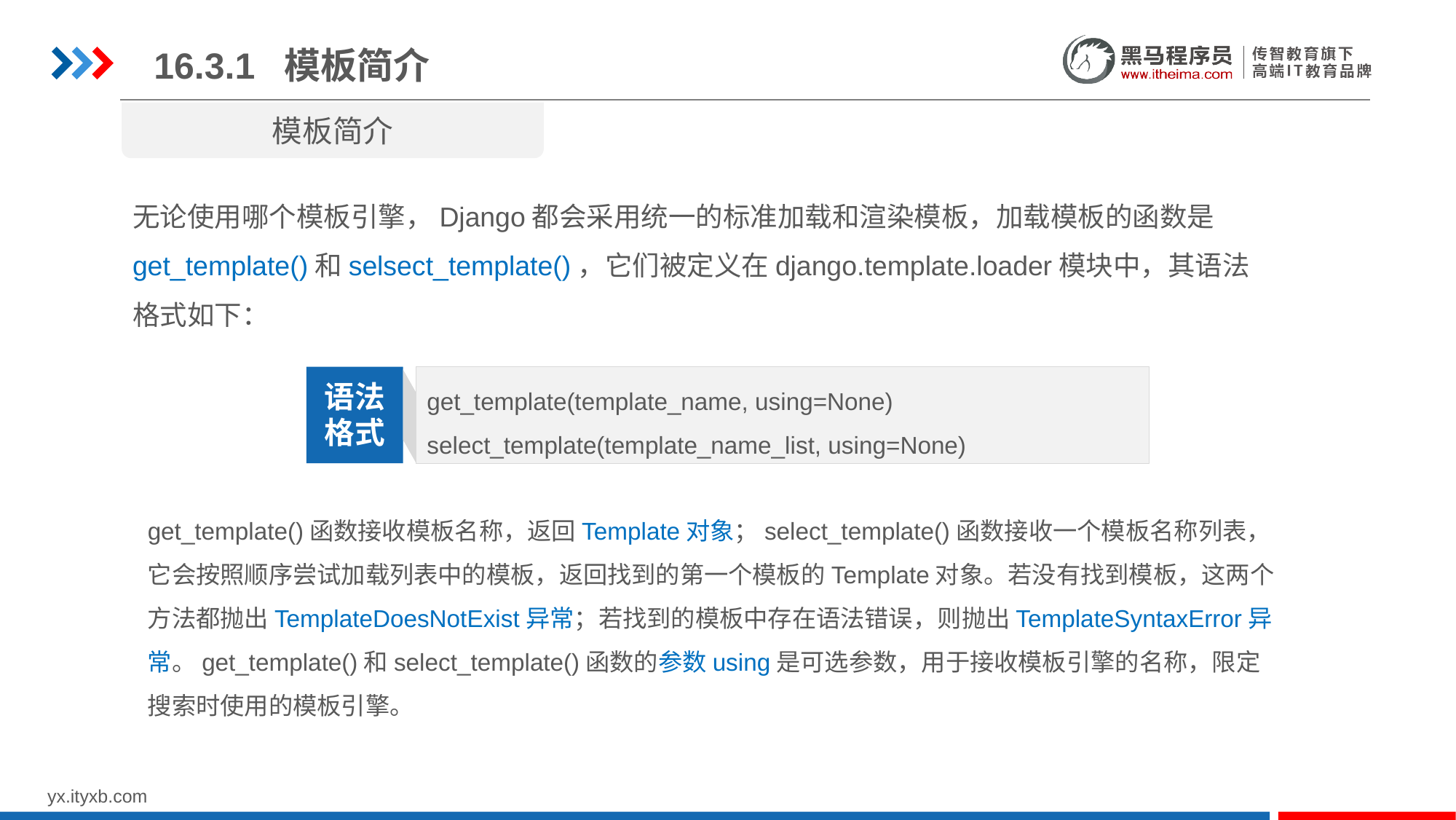

16.3.1  模板简介

模板简介
无论使用哪个模板引擎，Django都会采用统一的标准加载和渲染模板，加载模板的函数是get_template()和selsect_template()，它们被定义在django.template.loader模块中，其语法格式如下：

get_template(template_name, using=None)
select_template(template_name_list, using=None)

语法
格式
get_template()函数接收模板名称，返回Template对象；select_template()函数接收一个模板名称列表，它会按照顺序尝试加载列表中的模板，返回找到的第一个模板的Template对象。若没有找到模板，这两个方法都抛出TemplateDoesNotExist异常；若找到的模板中存在语法错误，则抛出TemplateSyntaxError异常。get_template()和select_template()函数的参数using是可选参数，用于接收模板引擎的名称，限定搜索时使用的模板引擎。